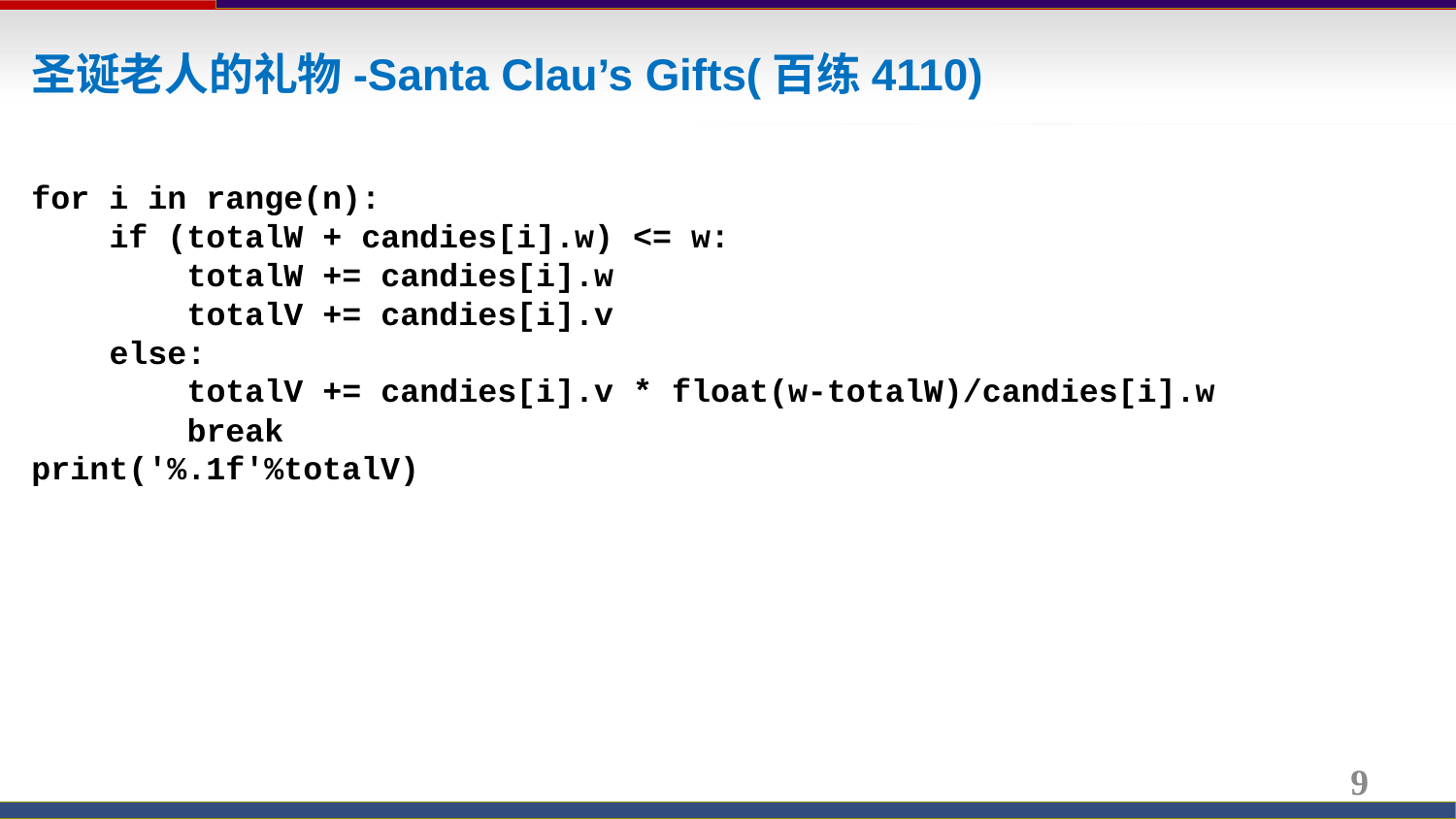

圣诞老人的礼物-Santa Clau’s Gifts(百练4110)

for i in range(n):
    if (totalW + candies[i].w) <= w:
        totalW += candies[i].w
        totalV += candies[i].v
    else:
        totalV += candies[i].v * float(w-totalW)/candies[i].w
        break
print('%.1f'%totalV)